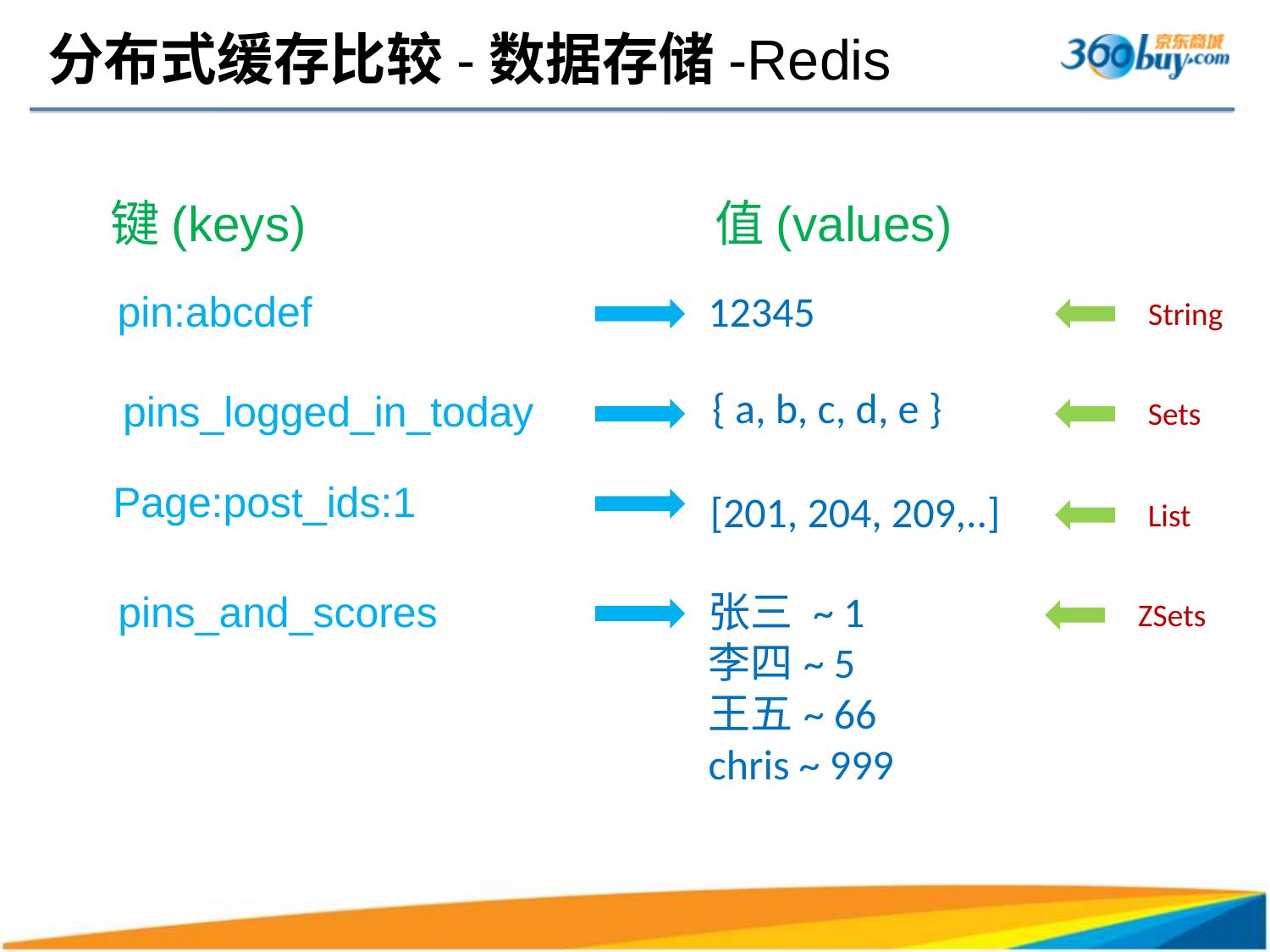

# 分布式缓存比较-数据存储-Redis
键(keys)
值(values)
pin:abcdef
12345
String

{ a, b, c, d, e }
pins_logged_in_today
Sets

Page:post_ids:1
[201, 204, 209,..]

List

pins_and_scores
张三 ~ 1
李四~ 5
王五~ 66
chris ~ 999
ZSets